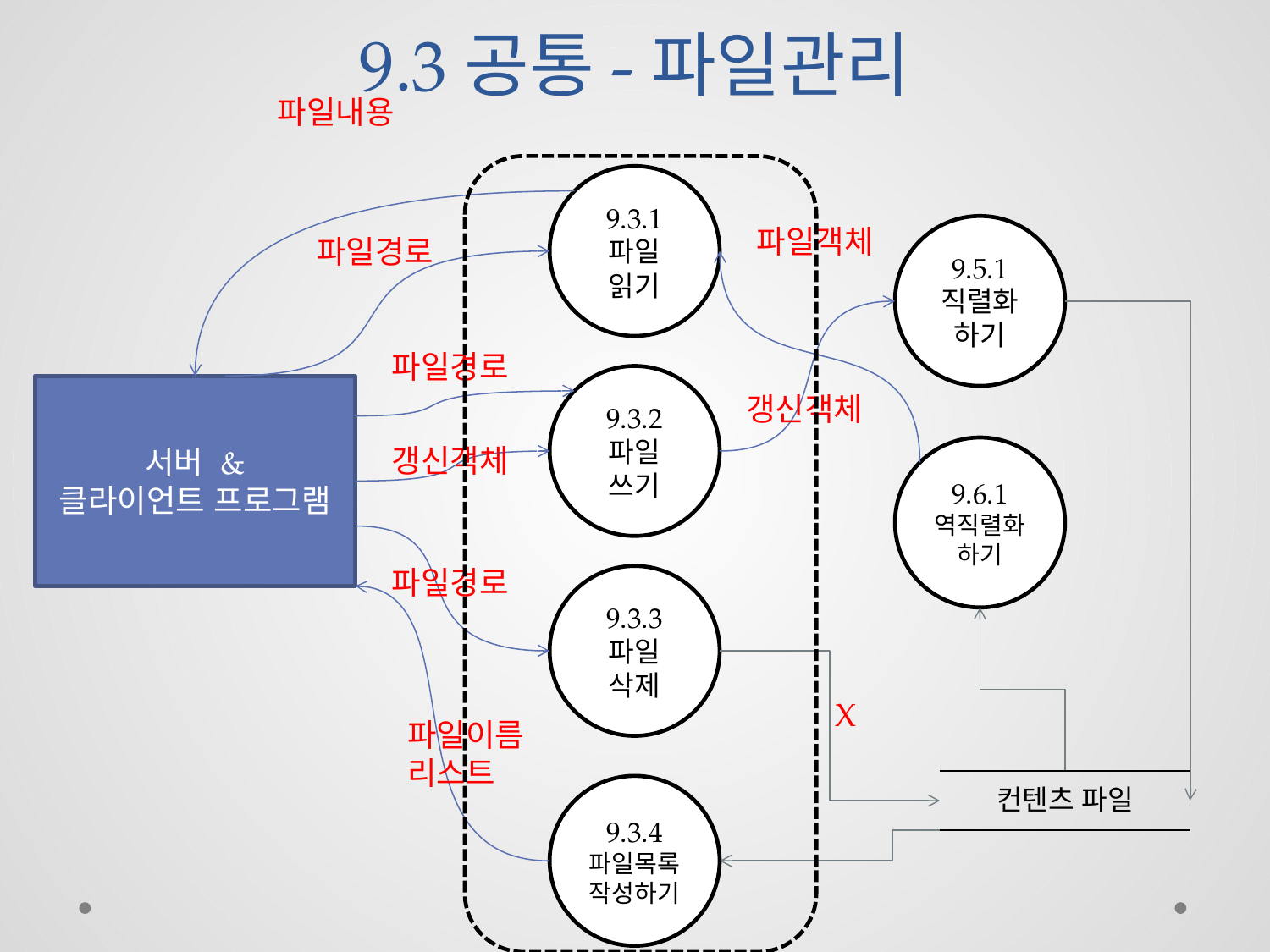

# 9.3공통-파일관리
파일내용

9.3.1
파일
읽기
파일객체
9.5.1
직렬화
하기
파일경로
파일경로
9.3.2
파일
쓰기
서버 &
클라이언트 프로그램
갱신객체
갱신객체
9.6.1
역직렬화
하기
파일경로
9.3.3
파일
삭제
X
파일이름
리스트
| 컨텐츠 파일 |
| --- |
9.3.4
파일목록
작성하기